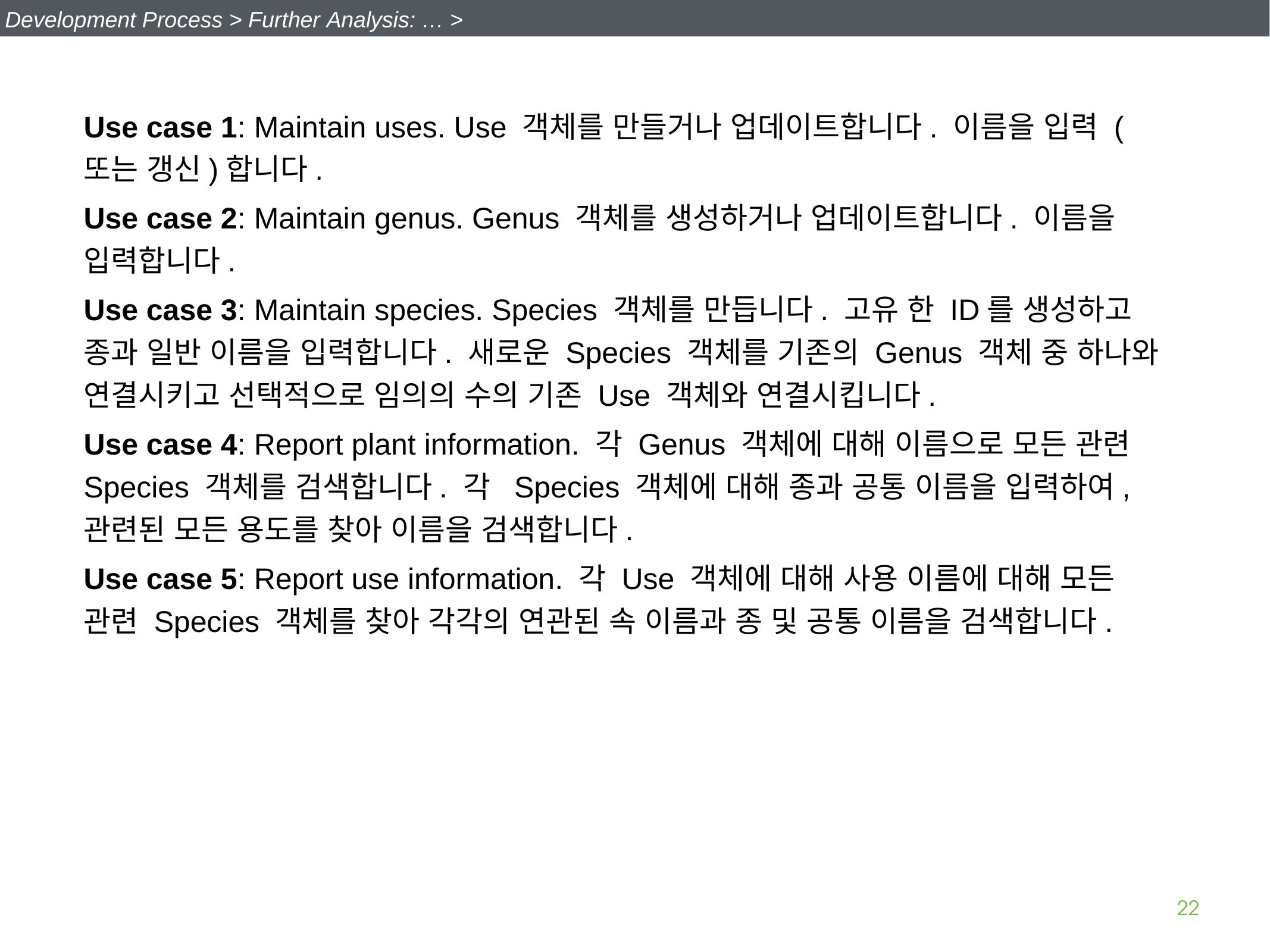

Development Process > Further Analysis: … >
Use case 1: Maintain uses. Use 객체를 만들거나 업데이트합니다. 이름을 입력 (또는 갱신)합니다.
Use case 2: Maintain genus. Genus 객체를 생성하거나 업데이트합니다. 이름을 입력합니다.
Use case 3: Maintain species. Species 객체를 만듭니다. 고유 한 ID를 생성하고 종과 일반 이름을 입력합니다. 새로운 Species 객체를 기존의 Genus 객체 중 하나와 연결시키고 선택적으로 임의의 수의 기존 Use 객체와 연결시킵니다.
Use case 4: Report plant information. 각 Genus 객체에 대해 이름으로 모든 관련 Species 객체를 검색합니다. 각  Species 객체에 대해 종과 공통 이름을 입력하여, 관련된 모든 용도를 찾아 이름을 검색합니다.
Use case 5: Report use information. 각 Use 객체에 대해 사용 이름에 대해 모든 관련 Species 객체를 찾아 각각의 연관된 속 이름과 종 및 공통 이름을 검색합니다.
22